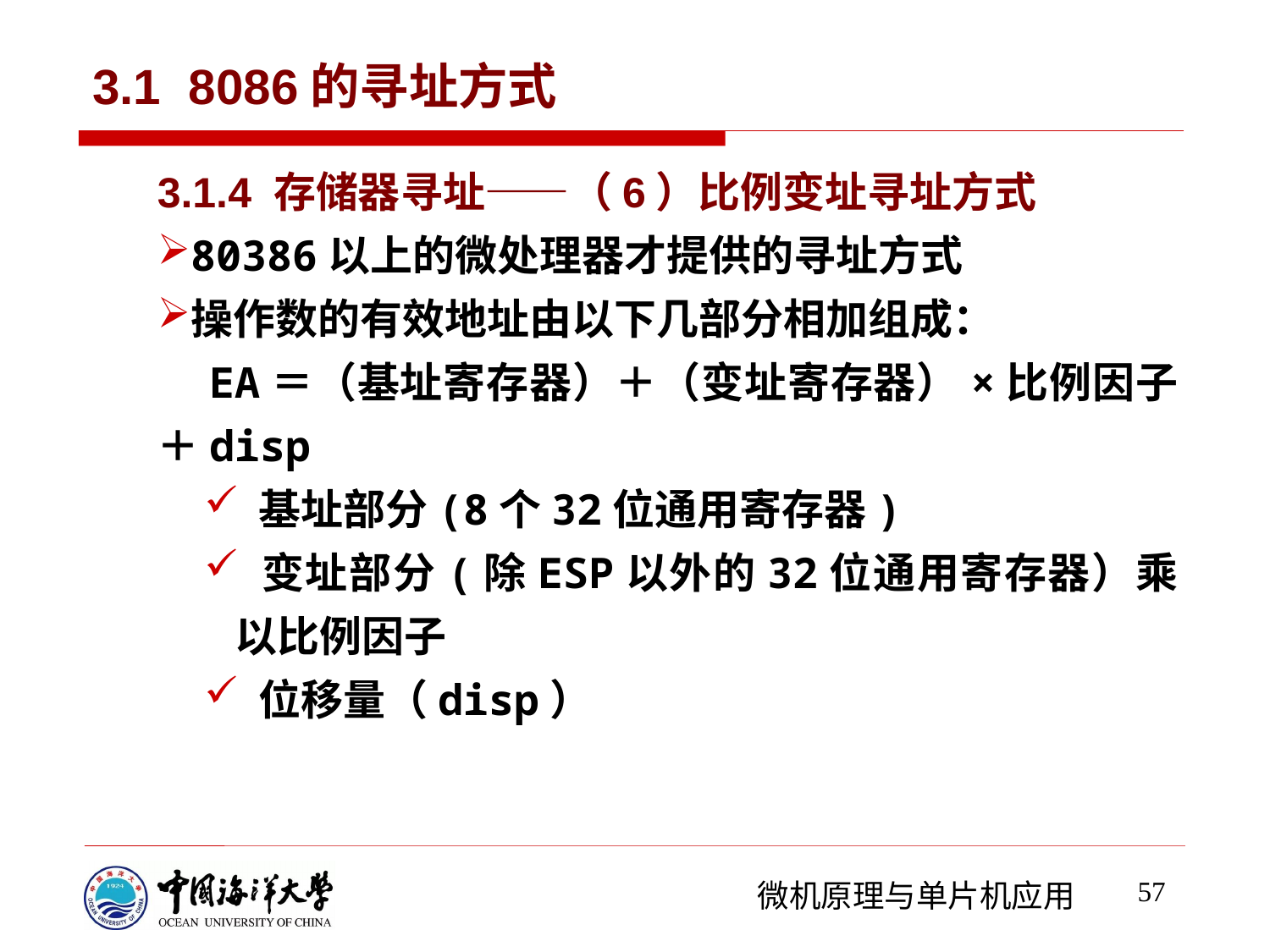

# 3.1  8086的寻址方式
3.1.4 存储器寻址——（6）比例变址寻址方式
80386以上的微处理器才提供的寻址方式
操作数的有效地址由以下几部分相加组成：
  EA＝（基址寄存器）＋（变址寄存器）×比例因子＋disp
 基址部分(8个32位通用寄存器)
 变址部分(除ESP以外的32位通用寄存器）乘以比例因子
 位移量（disp）

57